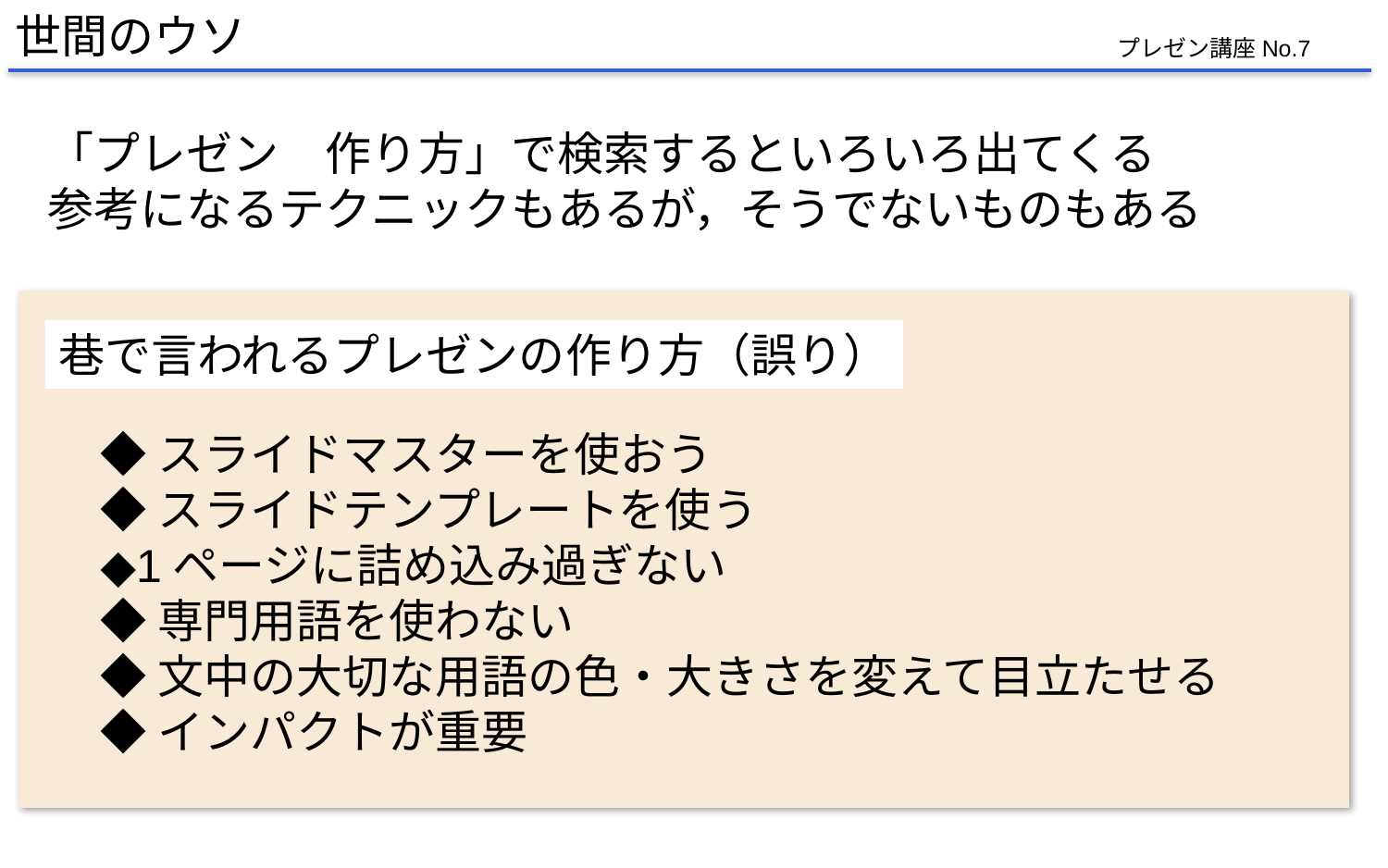

世間のウソ
プレゼン講座No.7
「プレゼン　作り方」で検索するといろいろ出てくる
参考になるテクニックもあるが，そうでないものもある

巷で言われるプレゼンの作り方（誤り）
◆スライドマスターを使おう
◆スライドテンプレートを使う
◆1ページに詰め込み過ぎない
◆専門用語を使わない
◆文中の大切な用語の色・大きさを変えて目立たせる
◆インパクトが重要